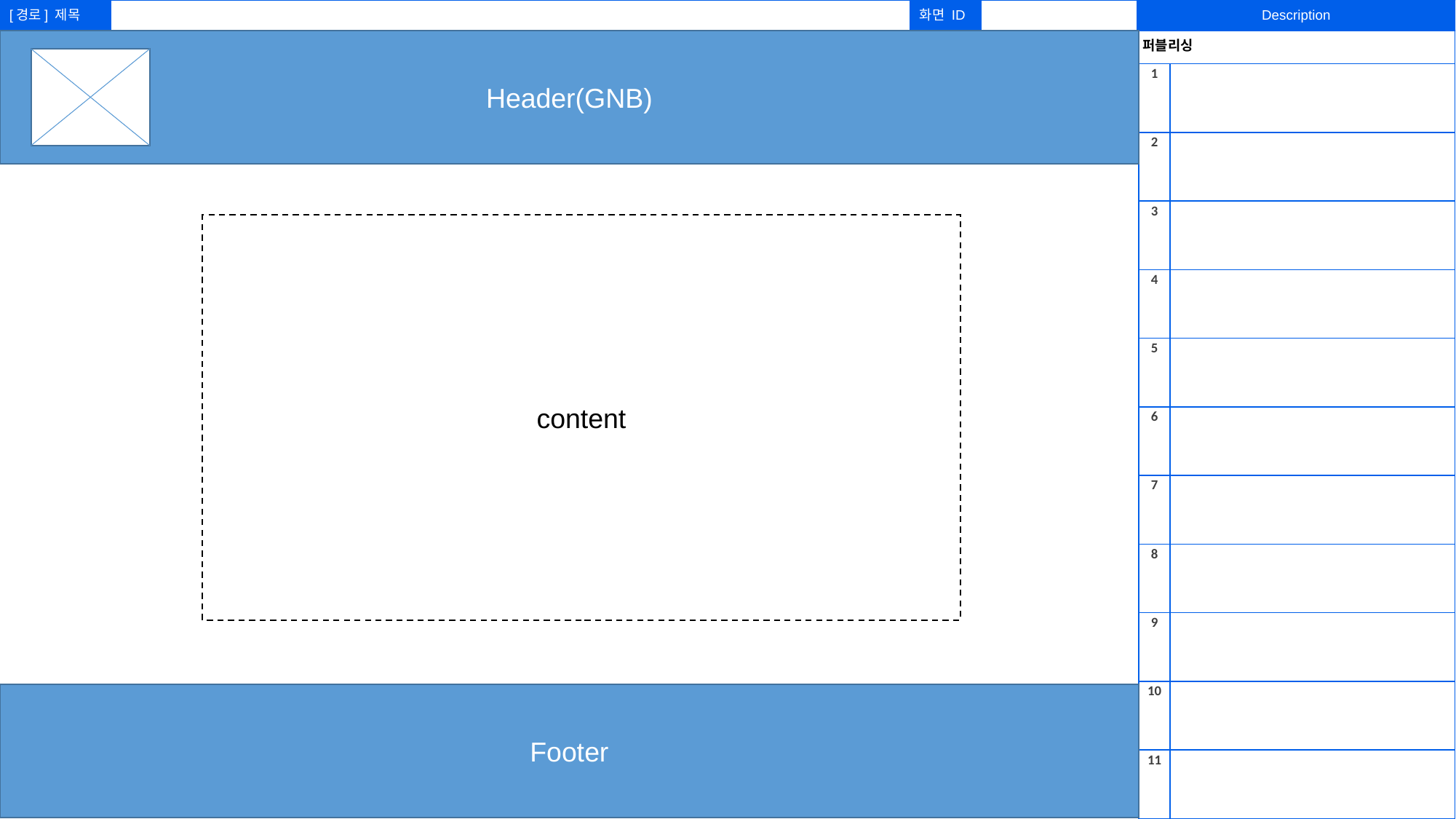

라라마켓 제품을 구매 할 수 있는 오픈마켓
Header(GNB)
| 퍼블리싱 |  |
| --- | --- |
| 1 |  |
| 2 |  |
| 3 |  |
| 4 |  |
| 5 |  |
| 6 |  |
| 7 |  |
| 8 |  |
| 9 |  |
| 10 |  |
| 11 |  |

11번가 배너
옥션 배너
네이버 지식쇼핑 배너
G마켓 배너
1
2
3
4
5
6
7
8
9
10
 라라마켓 블로그    회사소개     이용약관    개인정보처리방침    고객센터    판매자 등록
content
| 대표자 : 홍길동
| 통신판매업 신고번호 : 0000-서울서초-0000
| 개인정보관리책임자 : 임꺽정
| 호스팅 제공 사업자 : ○○○○○
| 상호명 : 라라마켓
| 사업자등록번호 000-00-0000
라라마켓
11
사업자번호 확인
| 주소 : (00000) 서울시 서초구 ○○○○○ ○○
| 고객센터 : TEL 070-000-0000 FAX (02)000-0000 Email : lala@style.co.kr
Copyright 2022 lalamarket Corp. All Rights Reserved.
Alert 10-1

로그인 후 이용할 수 있습니다.

확인
Footer